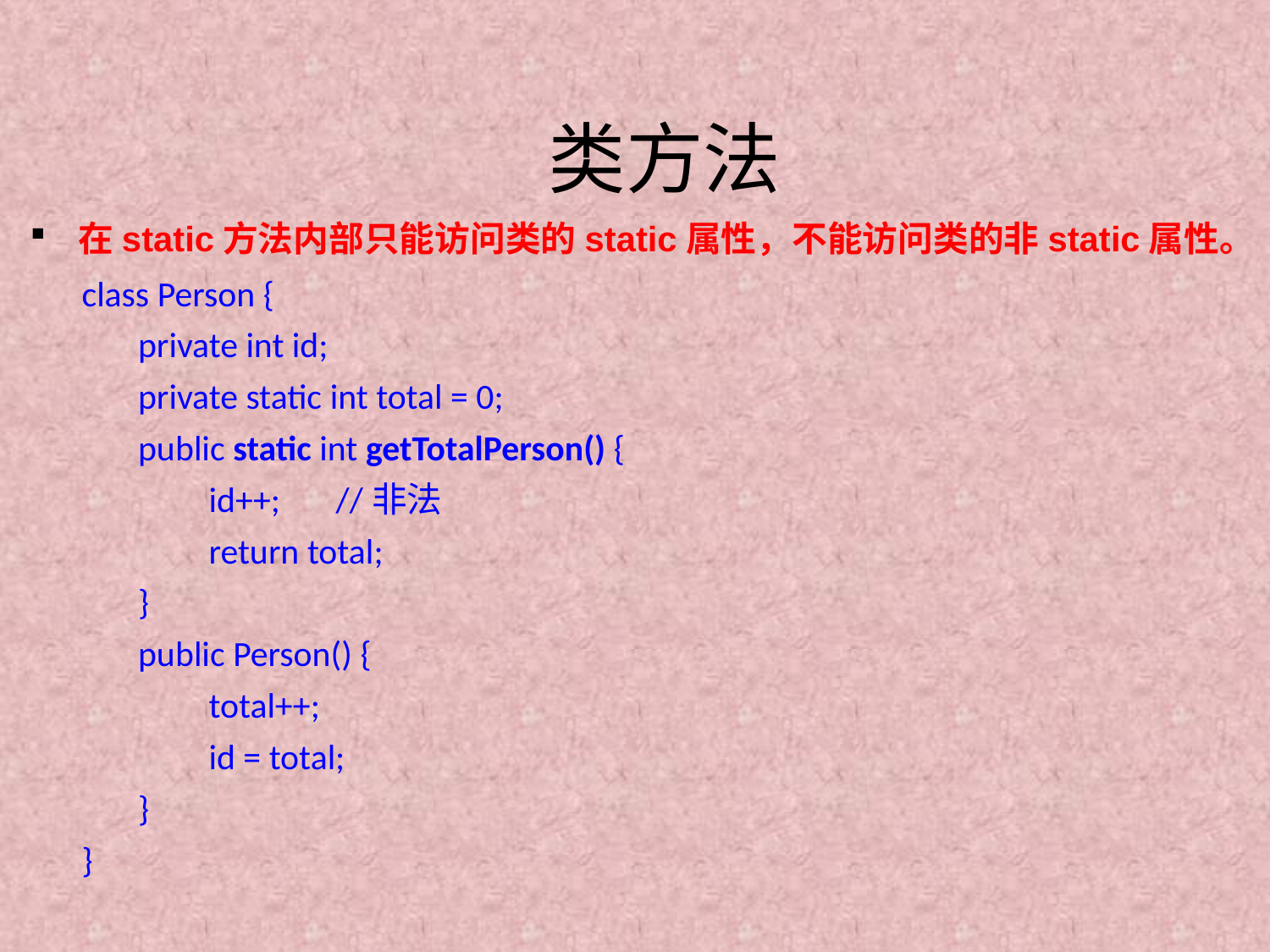

# 类方法
   在static方法内部只能访问类的static属性，不能访问类的非static属性。
class Person {
       private int id;
       private static int total = 0;
       public static int getTotalPerson() {
	id++;	//非法
	return total;
       }
       public Person() {
         	total++;
 	id = total;
       }
}